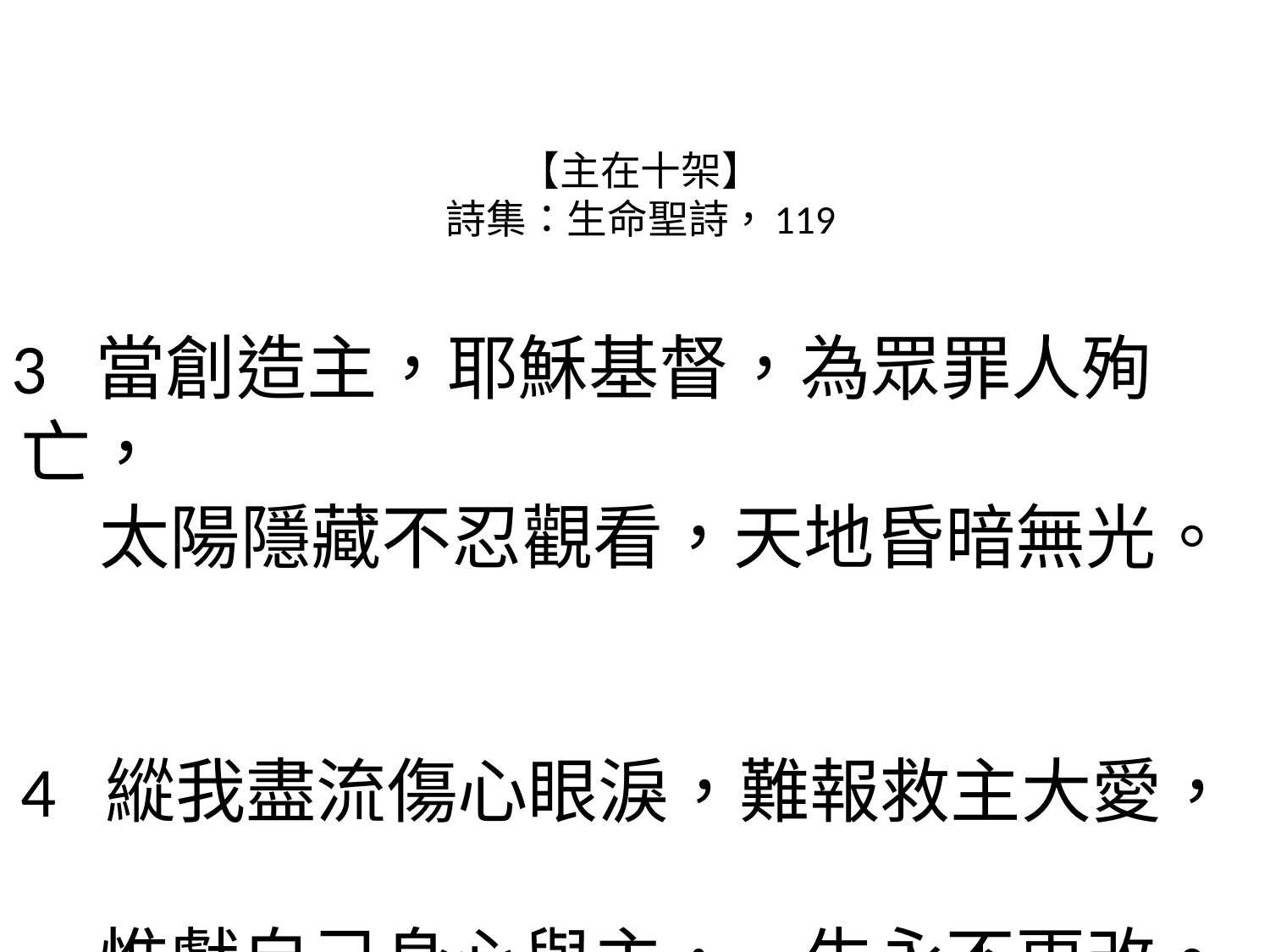

# 【主在十架】 詩集：生命聖詩，119
   3  當創造主，耶穌基督，為眾罪人殉亡，
     太陽隱藏不忍觀看，天地昏暗無光。
4  縱我盡流傷心眼淚，難報救主大愛，
     惟獻自己身心與主，一生永不更改。